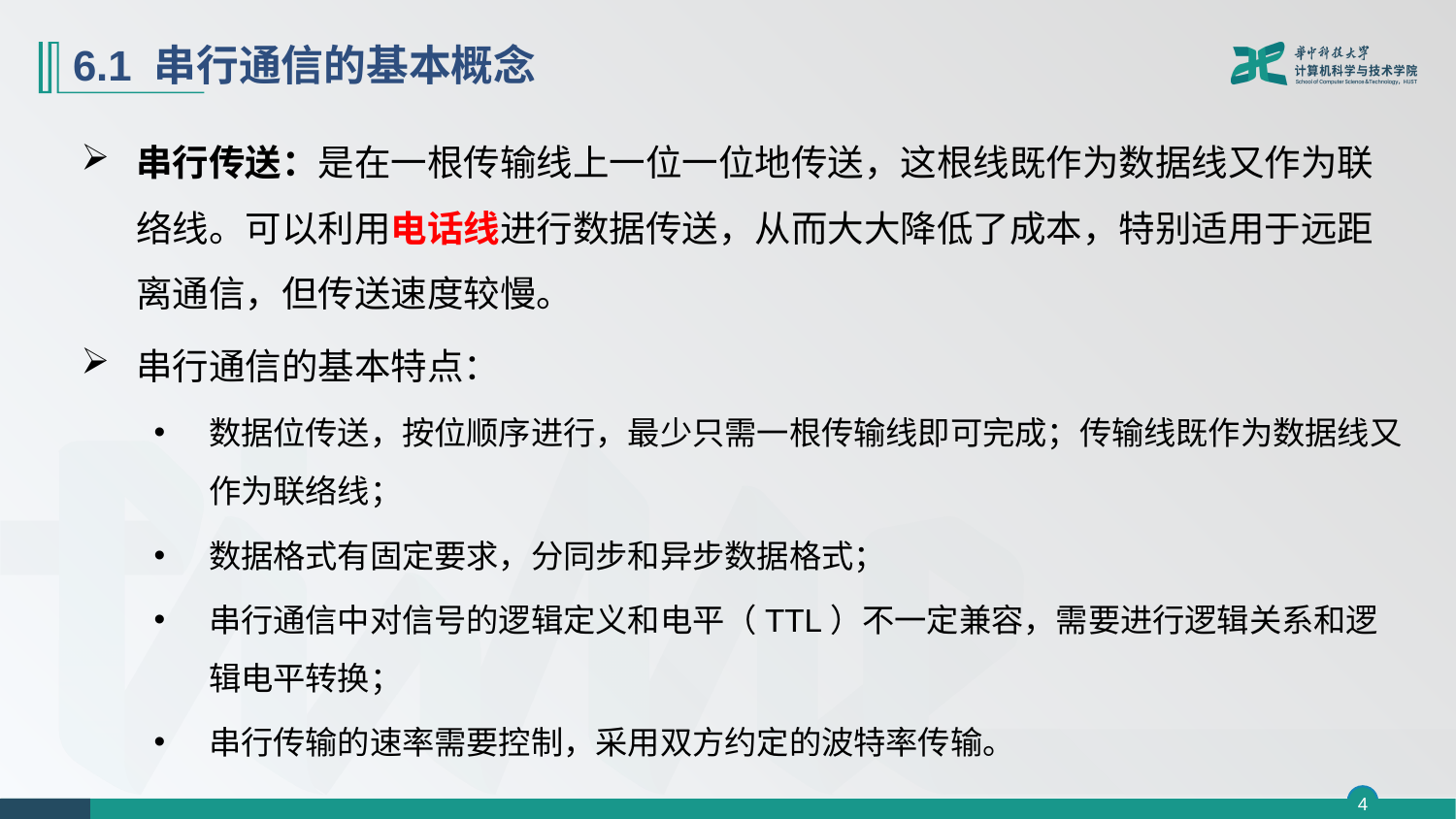

# 6.1 串行通信的基本概念
串行传送：是在一根传输线上一位一位地传送，这根线既作为数据线又作为联络线。可以利用电话线进行数据传送，从而大大降低了成本，特别适用于远距离通信，但传送速度较慢。
串行通信的基本特点：
数据位传送，按位顺序进行，最少只需一根传输线即可完成；传输线既作为数据线又作为联络线；
数据格式有固定要求，分同步和异步数据格式；
串行通信中对信号的逻辑定义和电平（TTL）不一定兼容，需要进行逻辑关系和逻辑电平转换；
串行传输的速率需要控制，采用双方约定的波特率传输。